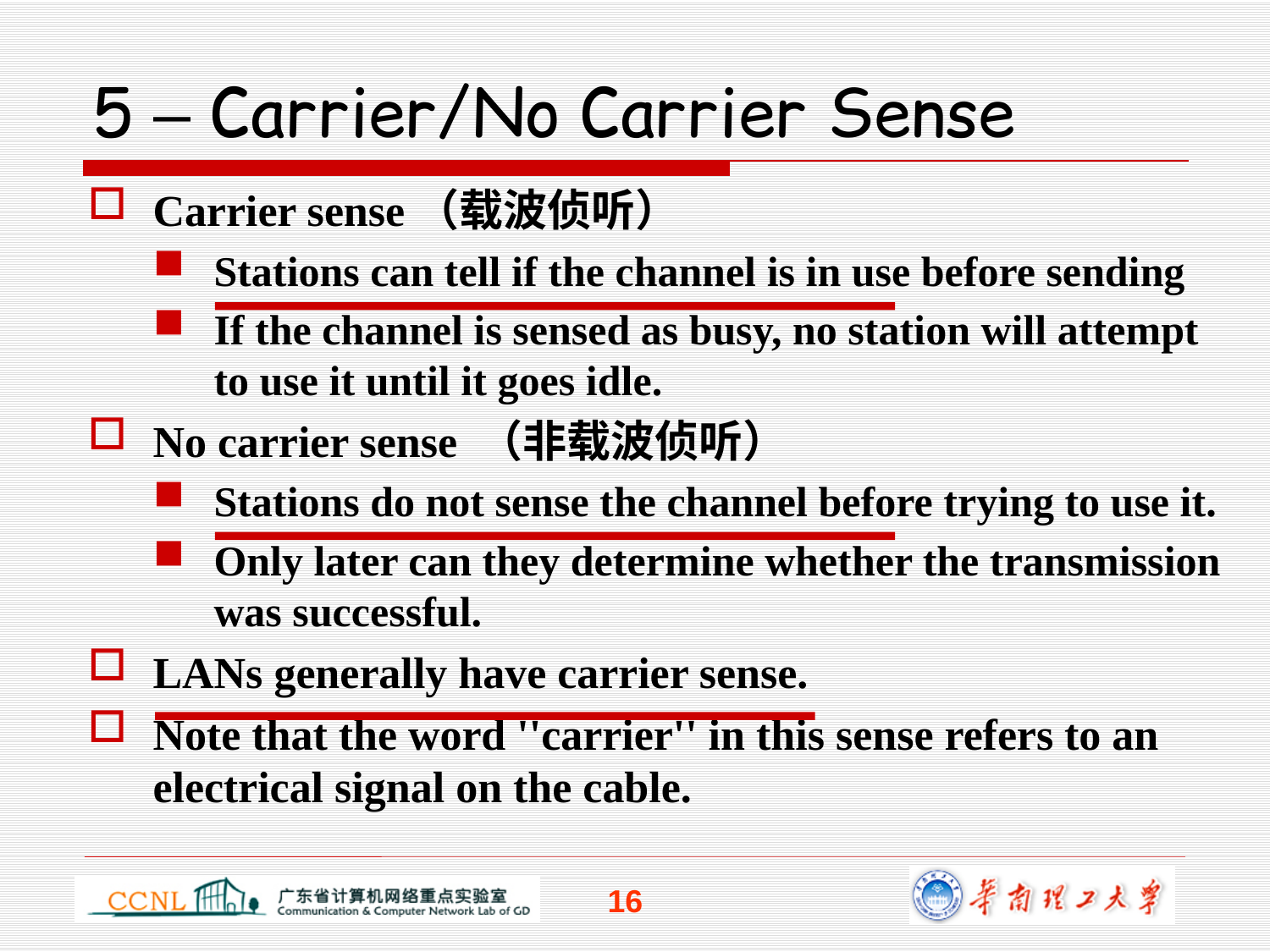

# 5 – Carrier/No Carrier Sense
Carrier sense（载波侦听）
Stations can tell if the channel is in use before sending
If the channel is sensed as busy, no station will attempt to use it until it goes idle.
No carrier sense （非载波侦听）
Stations do not sense the channel before trying to use it.
Only later can they determine whether the transmission was successful.
LANs generally have carrier sense.
Note that the word ''carrier'' in this sense refers to an electrical signal on the cable.